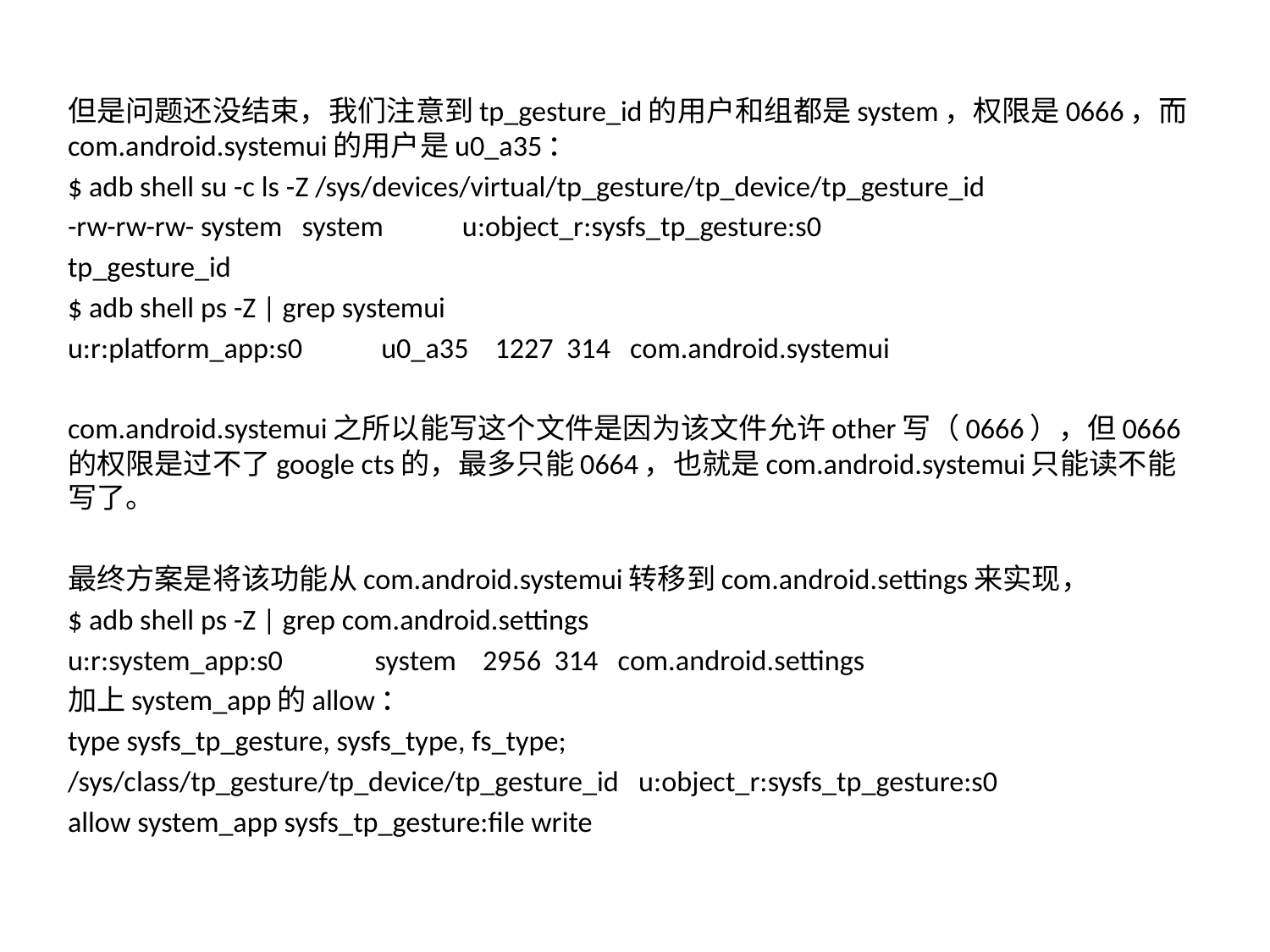

但是问题还没结束，我们注意到tp_gesture_id的用户和组都是system，权限是0666，而com.android.systemui的用户是u0_a35：
$ adb shell su -c ls -Z /sys/devices/virtual/tp_gesture/tp_device/tp_gesture_id
-rw-rw-rw- system   system            u:object_r:sysfs_tp_gesture:s0
tp_gesture_id
$ adb shell ps -Z | grep systemui
u:r:platform_app:s0            u0_a35    1227  314   com.android.systemui

com.android.systemui之所以能写这个文件是因为该文件允许other写（0666），但0666的权限是过不了google cts的，最多只能0664，也就是com.android.systemui只能读不能写了。

最终方案是将该功能从com.android.systemui转移到com.android.settings来实现，
$ adb shell ps -Z | grep com.android.settings
u:r:system_app:s0              system    2956  314   com.android.settings
加上system_app的allow：
type sysfs_tp_gesture, sysfs_type, fs_type;
/sys/class/tp_gesture/tp_device/tp_gesture_id   u:object_r:sysfs_tp_gesture:s0
allow system_app sysfs_tp_gesture:file write